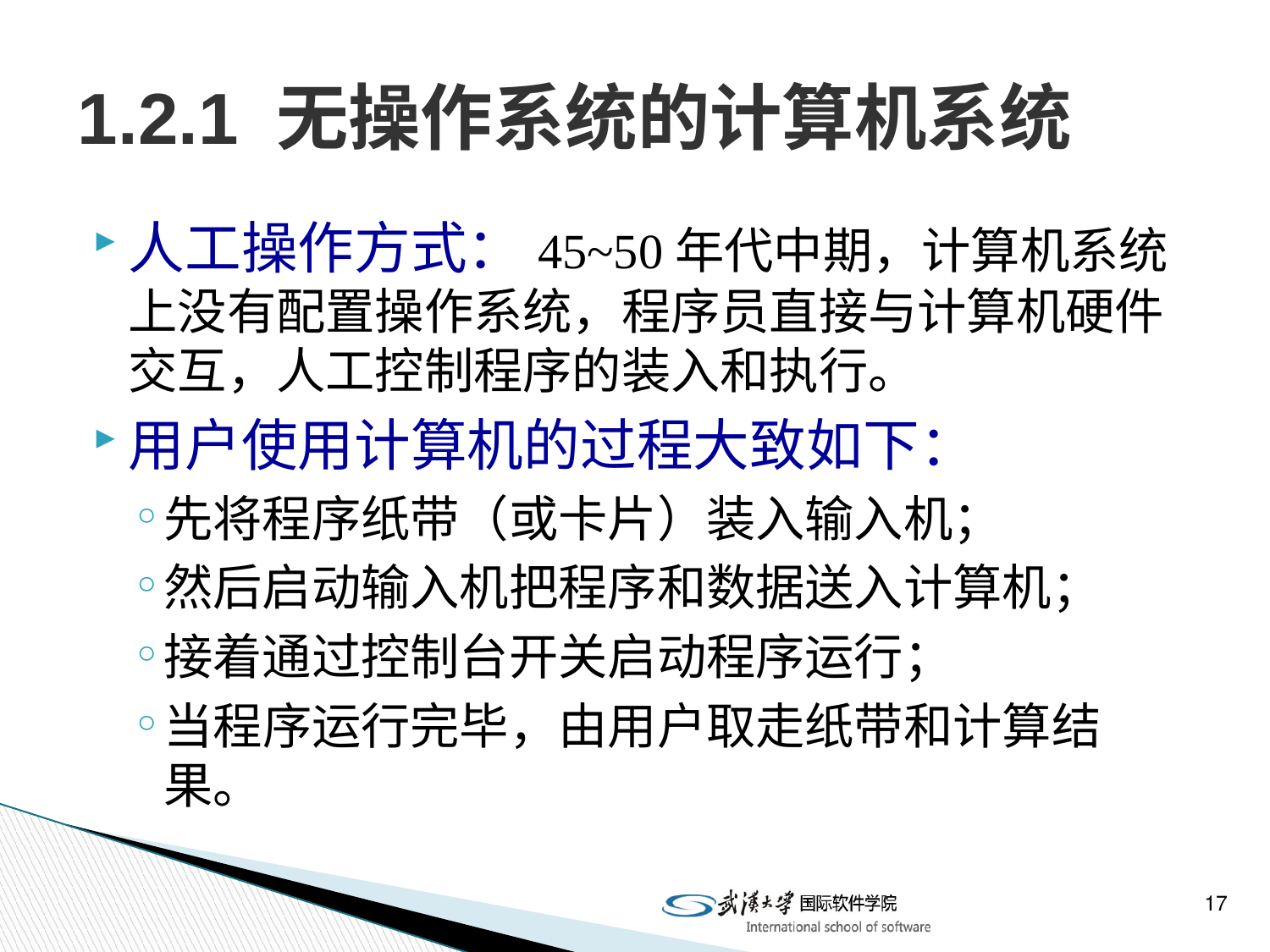

# 1.2.1 无操作系统的计算机系统
人工操作方式：45~50年代中期，计算机系统上没有配置操作系统，程序员直接与计算机硬件交互，人工控制程序的装入和执行。
用户使用计算机的过程大致如下：
先将程序纸带（或卡片）装入输入机；
然后启动输入机把程序和数据送入计算机；
接着通过控制台开关启动程序运行；
当程序运行完毕，由用户取走纸带和计算结果。